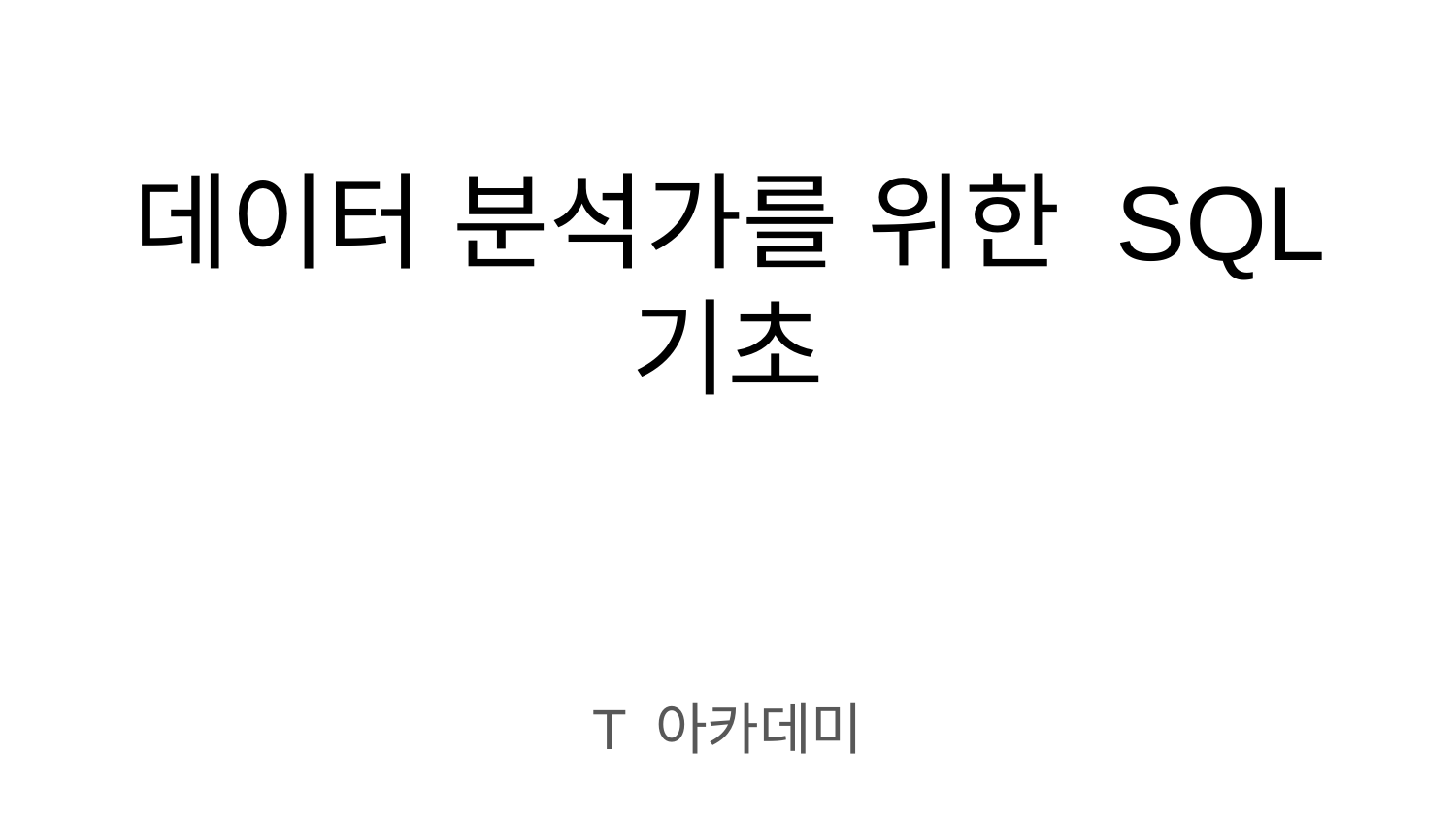

# 데이터 분석가를 위한 SQL 기초
T 아카데미